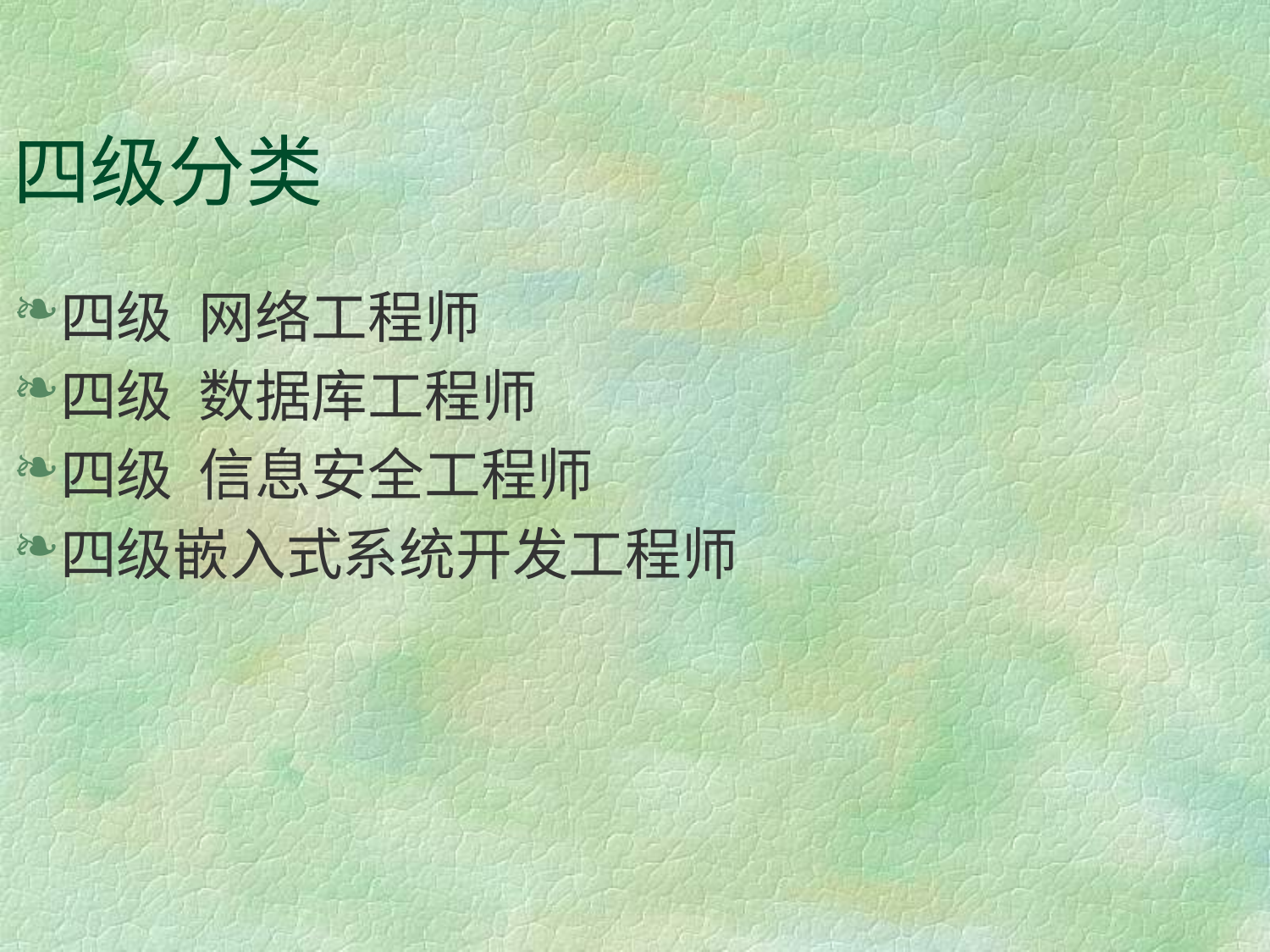

四级分类
四级  网络工程师
四级  数据库工程师
四级  信息安全工程师
四级嵌入式系统开发工程师